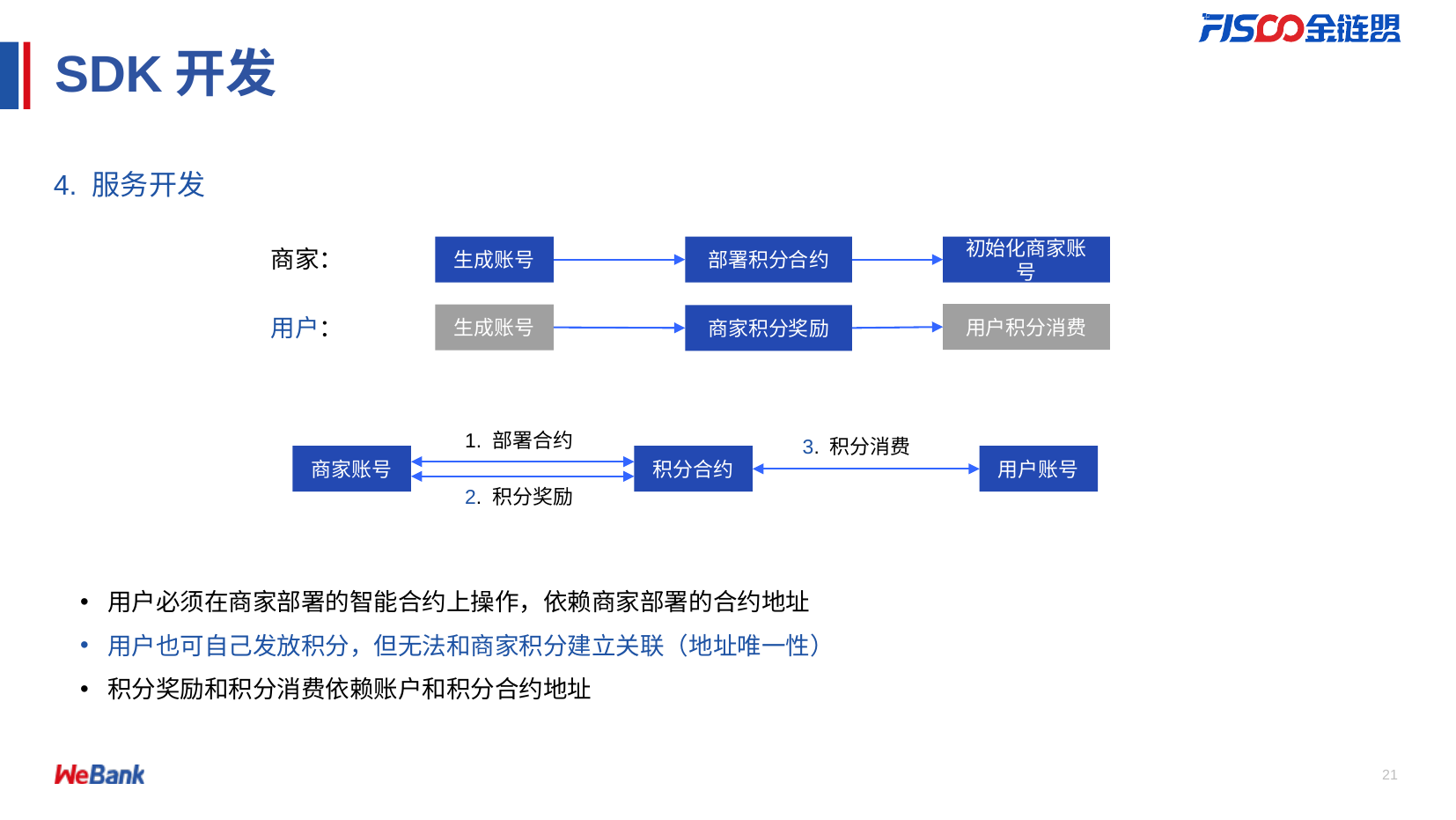

# SDK开发
4. 服务开发
商家：
生成账号
部署积分合约
初始化商家账号
用户积分消费
生成账号
商家积分奖励
用户：
1. 部署合约
3. 积分消费
商家账号
积分合约
用户账号
2. 积分奖励
用户必须在商家部署的智能合约上操作，依赖商家部署的合约地址
用户也可自己发放积分，但无法和商家积分建立关联（地址唯一性）
积分奖励和积分消费依赖账户和积分合约地址
21